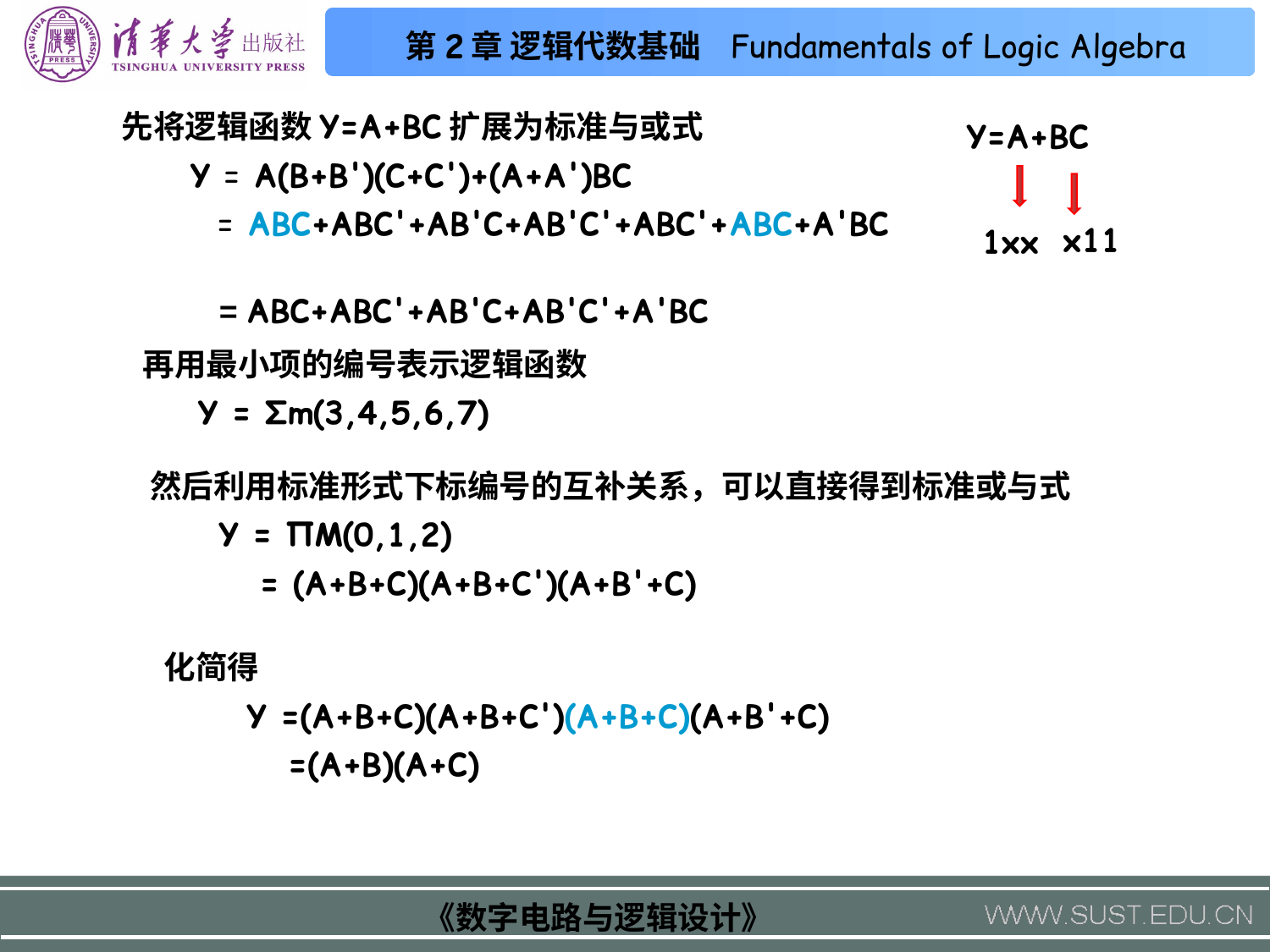

先将逻辑函数Y=A+BC扩展为标准与或式
     Y = A(B+B')(C+C')+(A+A')BC
       = ABC+ABC'+AB'C+AB'C'+ABC'+ABC+A'BC
           = ABC+ABC'+AB'C+AB'C'+A'BC
Y=A+BC

x11
1xx
再用最小项的编号表示逻辑函数
    Y = Σm(3,4,5,6,7)
然后利用标准形式下标编号的互补关系，可以直接得到标准或与式
     Y = ПM(0,1,2)
        = (A+B+C)(A+B+C')(A+B'+C)
化简得
      Y =(A+B+C)(A+B+C')(A+B+C)(A+B'+C)
         =(A+B)(A+C)